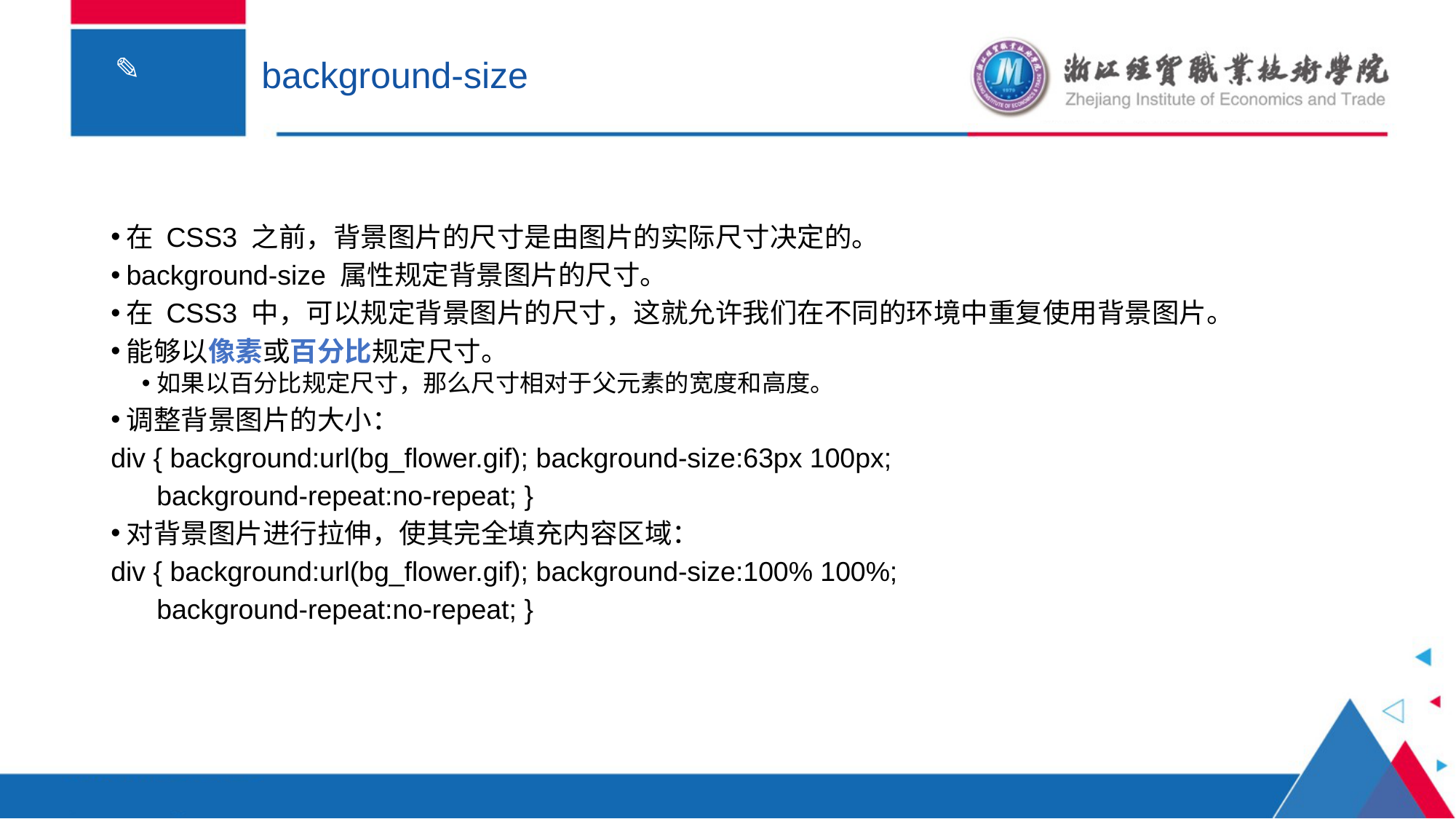

# background-size
在 CSS3 之前，背景图片的尺寸是由图片的实际尺寸决定的。
background-size 属性规定背景图片的尺寸。
在 CSS3 中，可以规定背景图片的尺寸，这就允许我们在不同的环境中重复使用背景图片。
能够以像素或百分比规定尺寸。
如果以百分比规定尺寸，那么尺寸相对于父元素的宽度和高度。
调整背景图片的大小：
div { background:url(bg_flower.gif); background-size:63px 100px;
      background-repeat:no-repeat; }
对背景图片进行拉伸，使其完全填充内容区域：
div { background:url(bg_flower.gif); background-size:100% 100%;
      background-repeat:no-repeat; }